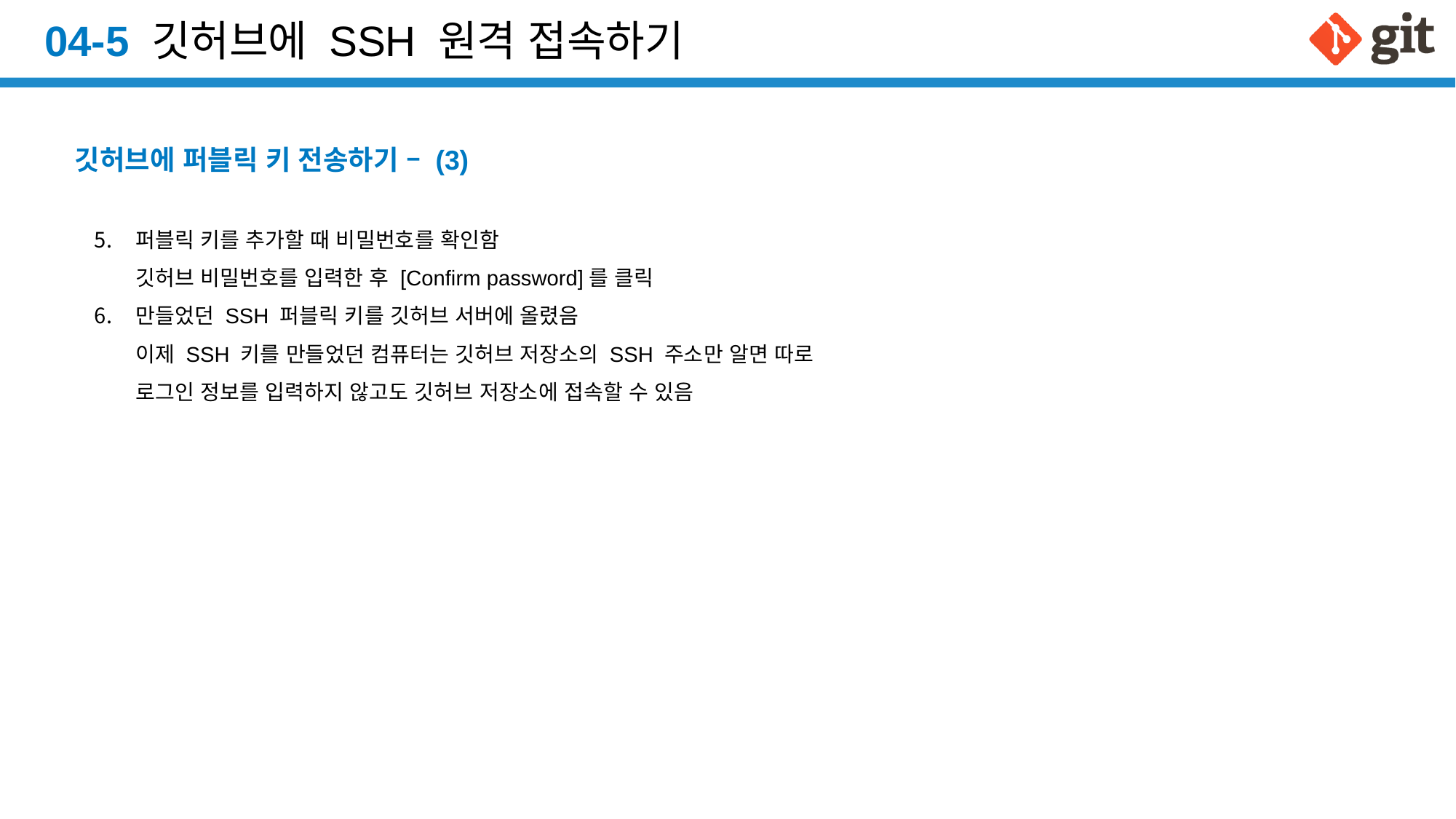

# 04-5 깃허브에 SSH 원격 접속하기
깃허브에 퍼블릭 키 전송하기 – (3)
퍼블릭 키를 추가할 때 비밀번호를 확인함
깃허브 비밀번호를 입력한 후 [Confirm password]를 클릭
만들었던 SSH 퍼블릭 키를 깃허브 서버에 올렸음
이제 SSH 키를 만들었던 컴퓨터는 깃허브 저장소의 SSH 주소만 알면 따로
로그인 정보를 입력하지 않고도 깃허브 저장소에 접속할 수 있음